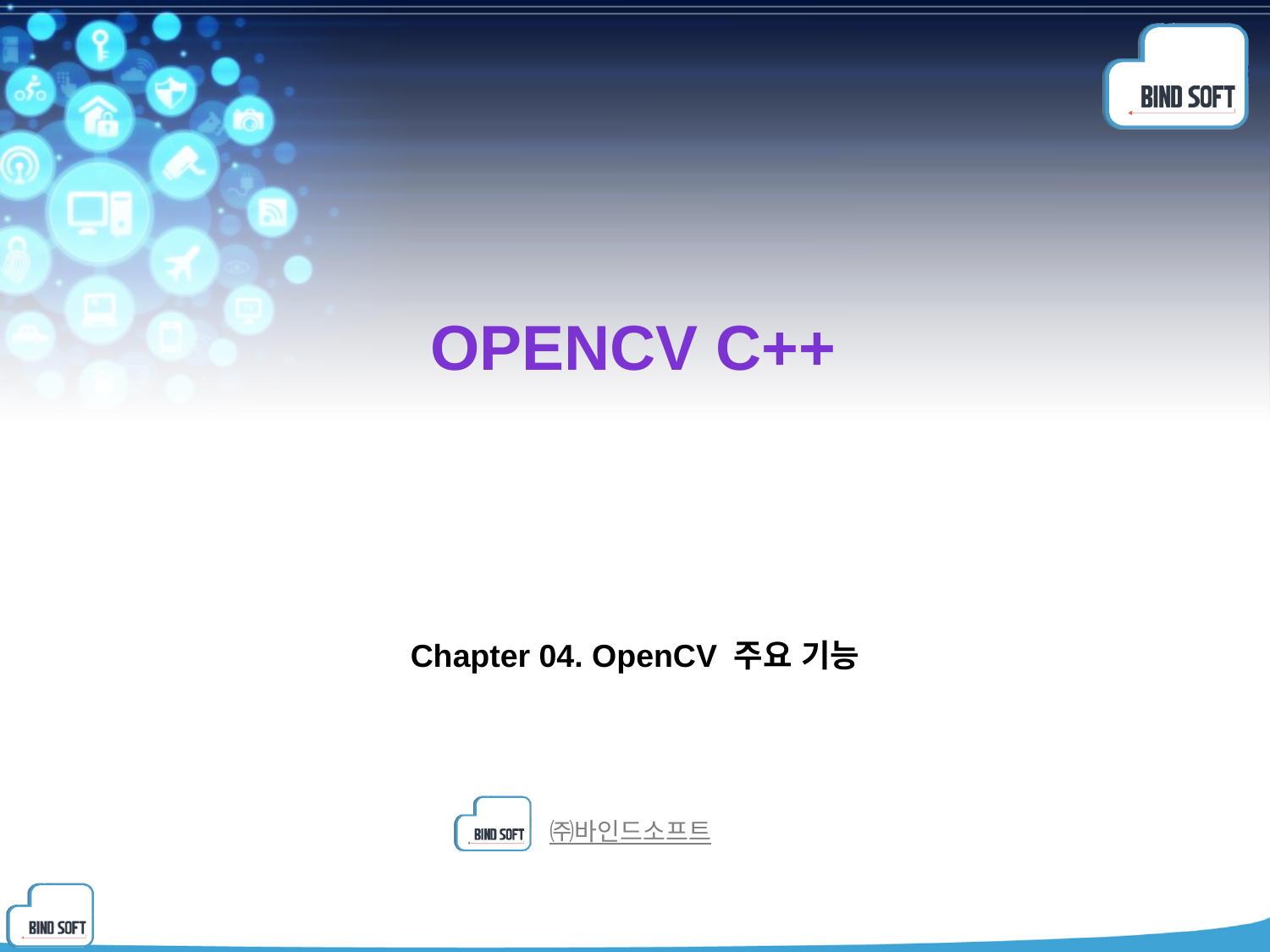

# Opencv C++
Chapter 04. OpenCV 주요 기능